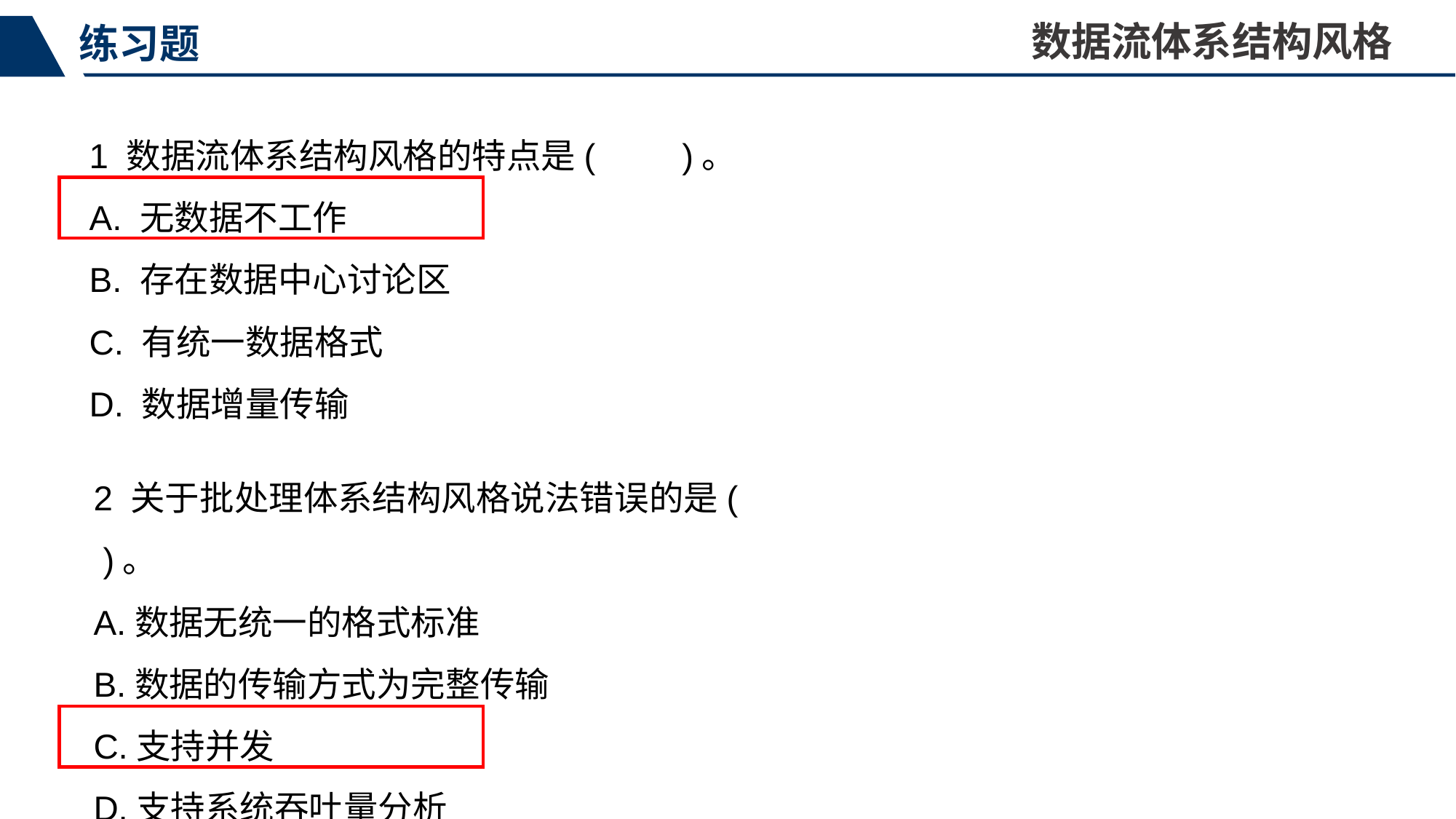

数据流体系结构风格

练习题

1 数据流体系结构风格的特点是(         )。
A. 无数据不工作
B. 存在数据中心讨论区
C. 有统一数据格式
D. 数据增量传输

2 关于批处理体系结构风格说法错误的是(        )。
A.数据无统一的格式标准
B.数据的传输方式为完整传输
C.支持并发
D.支持系统吞吐量分析